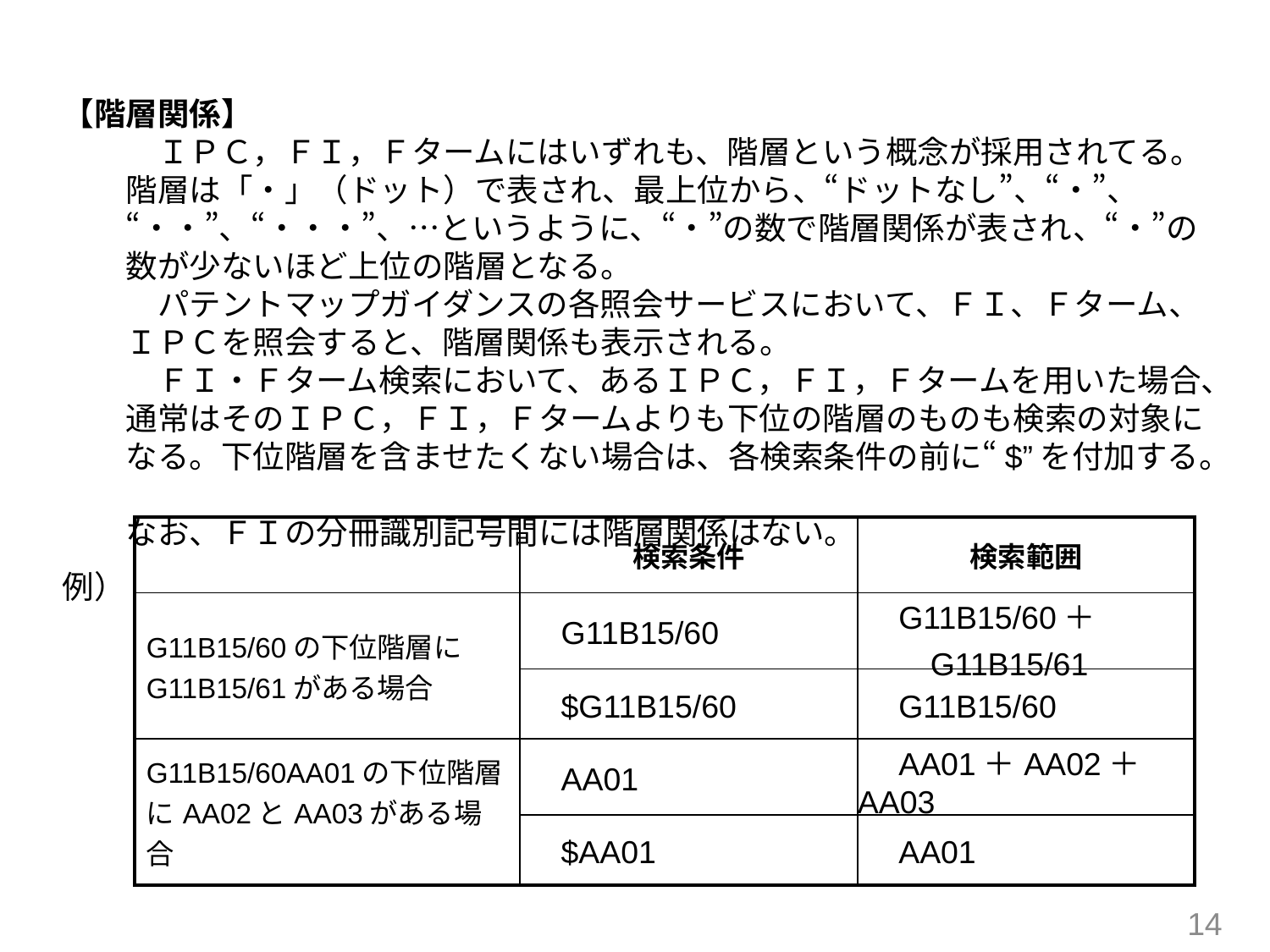

【階層関係】
　ＩＰＣ，ＦＩ，Ｆタームにはいずれも、階層という概念が採用されてる。階層は「・」（ドット）で表され、最上位から、“ドットなし”、“・”、“・・”、“・・・”、…というように、“・”の数で階層関係が表され、“・”の数が少ないほど上位の階層となる。
　パテントマップガイダンスの各照会サービスにおいて、ＦＩ、Ｆターム、ＩＰＣを照会すると、階層関係も表示される。
　ＦＩ・Ｆターム検索において、あるＩＰＣ，ＦＩ，Ｆタームを用いた場合、通常はそのＩＰＣ，ＦＩ，Ｆタームよりも下位の階層のものも検索の対象になる。下位階層を含ませたくない場合は、各検索条件の前に“$”を付加する。
なお、ＦＩの分冊識別記号間には階層関係はない。
例）
|  | 検索条件 | 検索範囲 |
| --- | --- | --- |
| G11B15/60の下位階層に G11B15/61がある場合 | G11B15/60 | G11B15/60＋ 　　G11B15/61 |
|  | $G11B15/60 | G11B15/60 |
| G11B15/60AA01の下位階層にAA02とAA03がある場合 | AA01 | AA01＋AA02＋AA03 |
|  | $AA01 | AA01 |
14